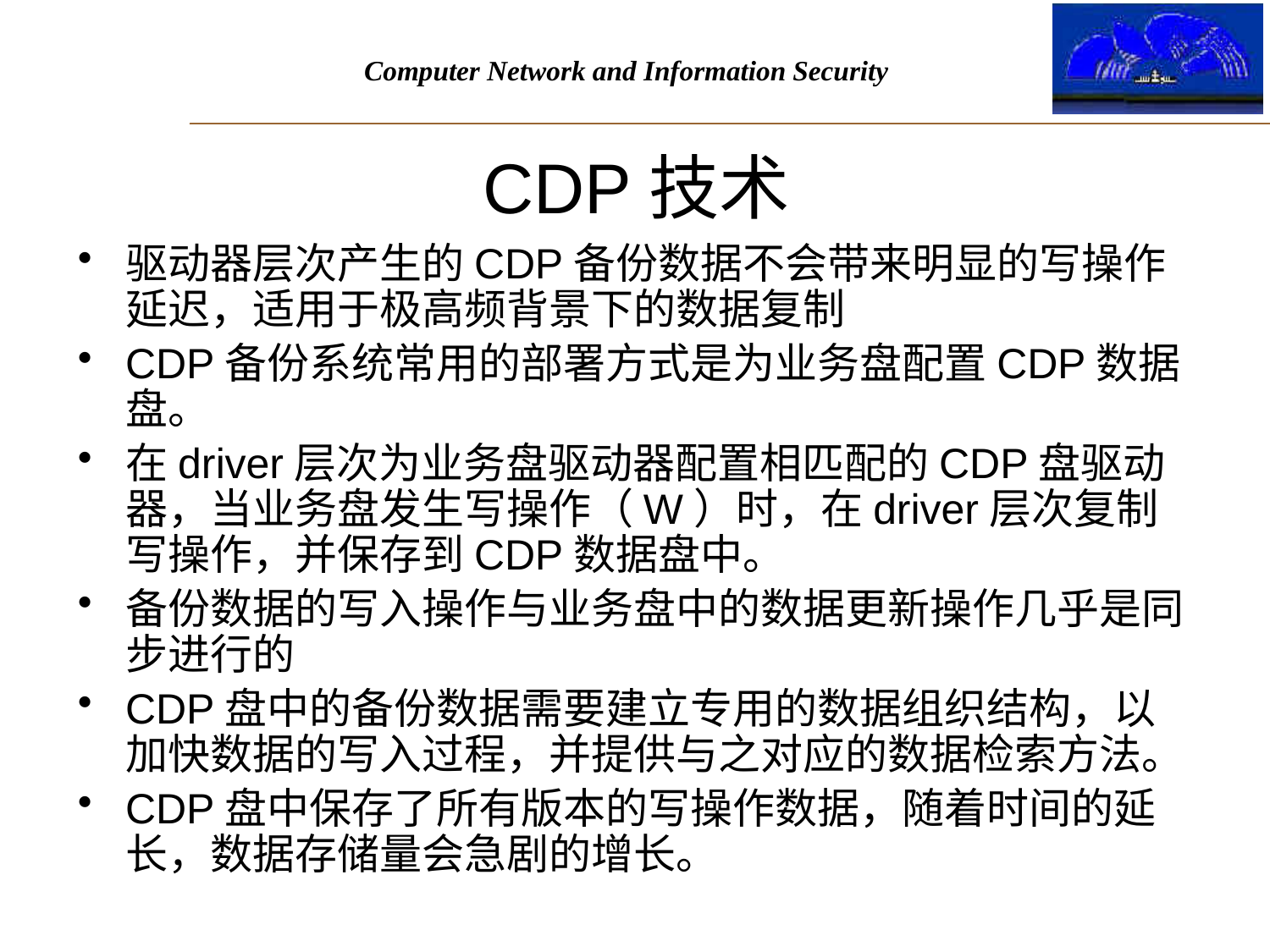

# CDP技术
驱动器层次产生的CDP备份数据不会带来明显的写操作延迟，适用于极高频背景下的数据复制
CDP备份系统常用的部署方式是为业务盘配置CDP数据盘。
在driver层次为业务盘驱动器配置相匹配的CDP盘驱动器，当业务盘发生写操作（W）时，在driver层次复制写操作，并保存到CDP数据盘中。
备份数据的写入操作与业务盘中的数据更新操作几乎是同步进行的
CDP盘中的备份数据需要建立专用的数据组织结构，以加快数据的写入过程，并提供与之对应的数据检索方法。
CDP盘中保存了所有版本的写操作数据，随着时间的延长，数据存储量会急剧的增长。